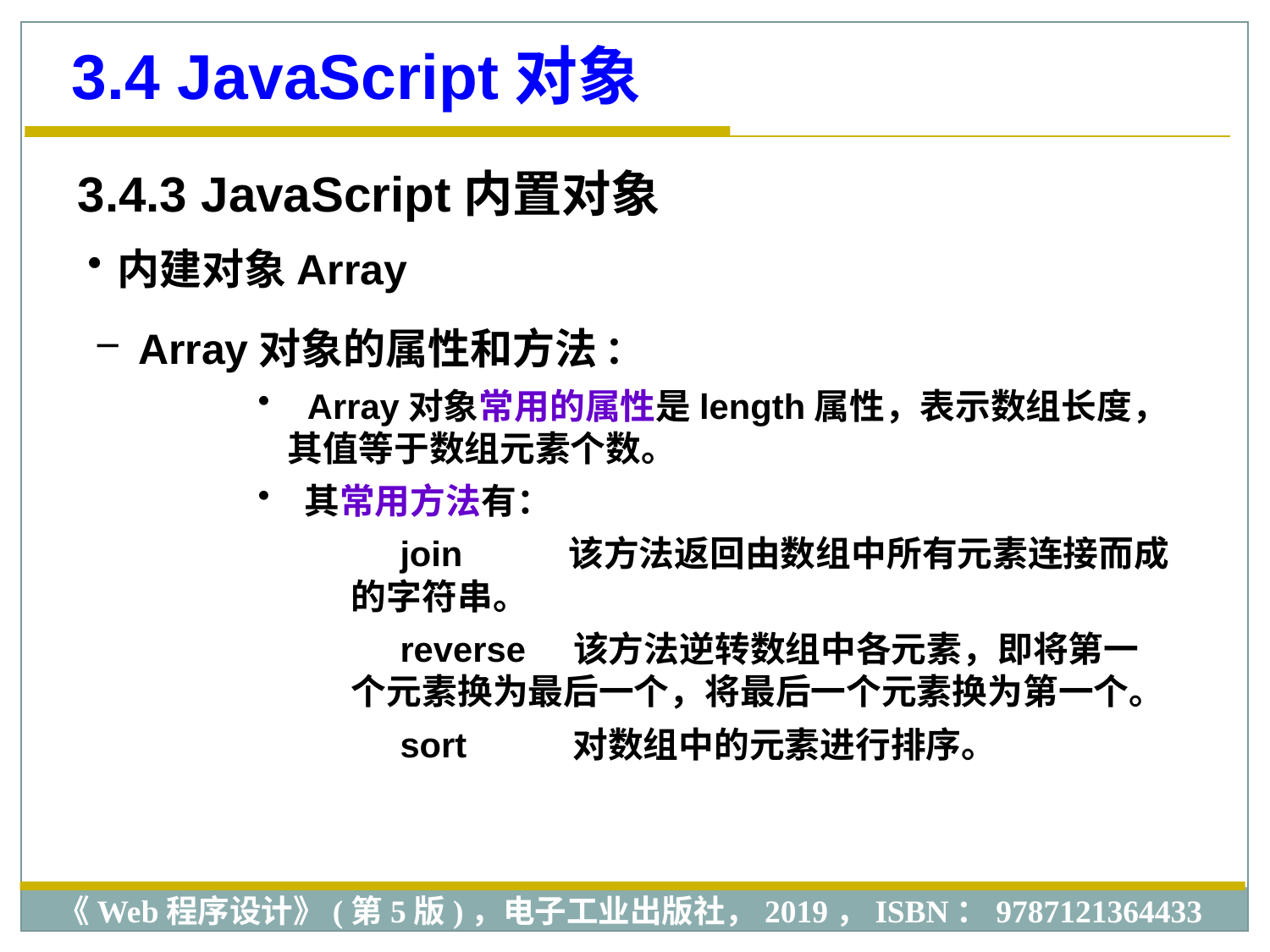

3.4 JavaScript对象
3.4.3 JavaScript内置对象
内建对象Array
 Array对象的属性和方法 ：
  Array对象常用的属性是length属性，表示数组长度，其值等于数组元素个数。
 其常用方法有：
     join          该方法返回由数组中所有元素连接而成的字符串。
     reverse    该方法逆转数组中各元素，即将第一个元素换为最后一个，将最后一个元素换为第一个。
     sort          对数组中的元素进行排序。